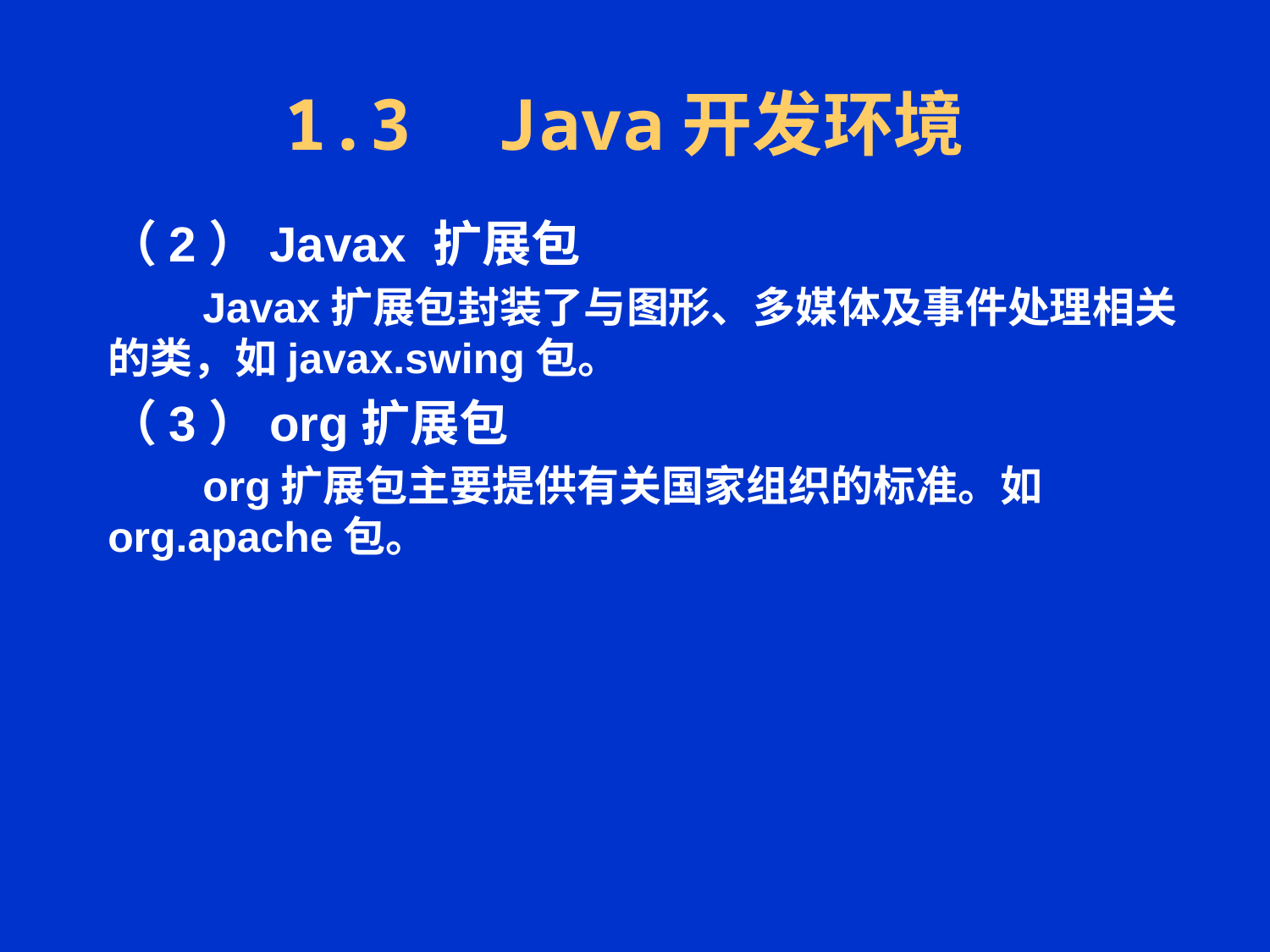

# 1.3  Java开发环境
（2）Javax 扩展包
        Javax扩展包封装了与图形、多媒体及事件处理相关的类，如javax.swing包。
（3）org扩展包
        org扩展包主要提供有关国家组织的标准。如org.apache包。